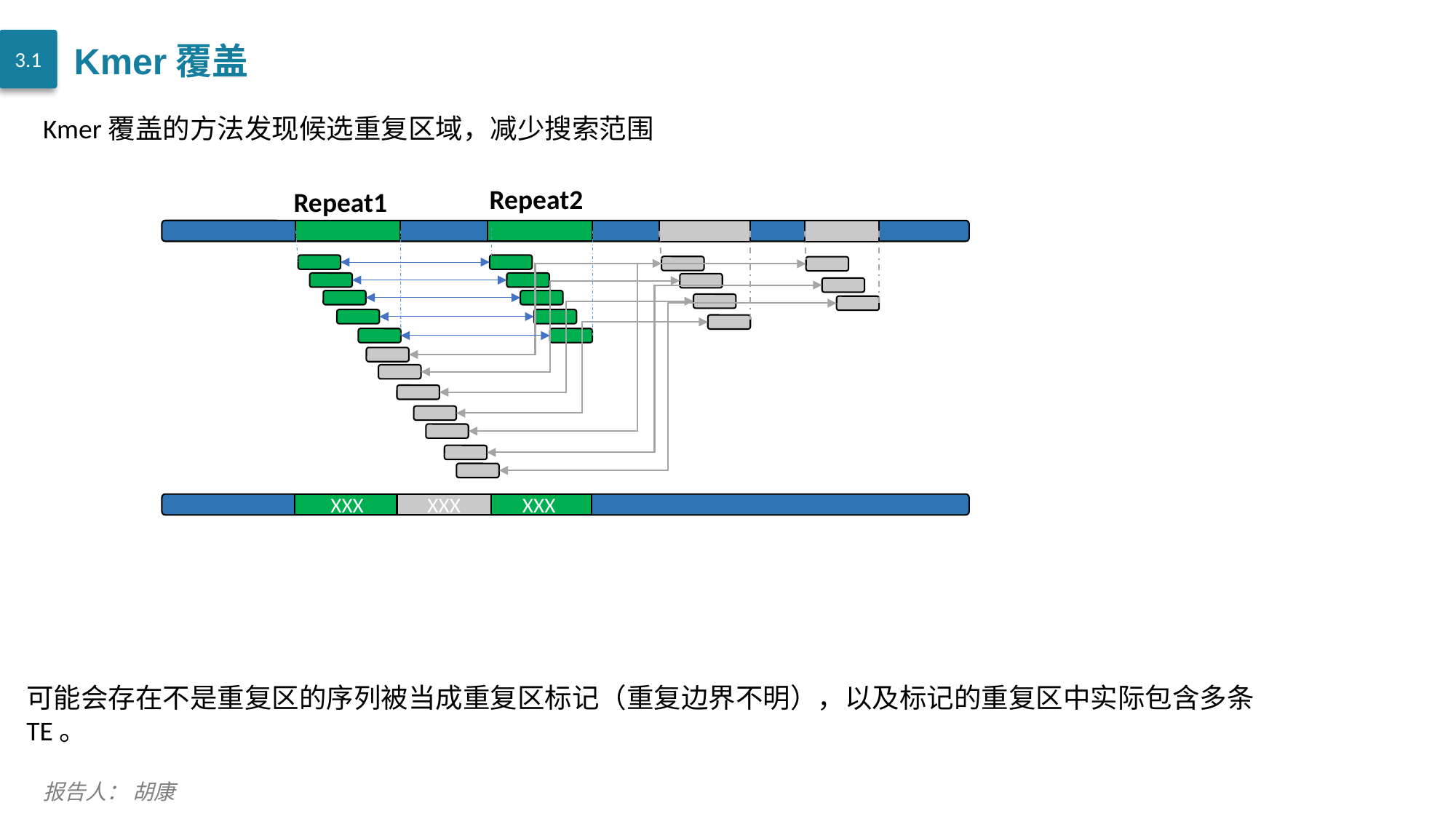

3.1
Kmer覆盖
RESEARCH PURPOES
Kmer覆盖的方法发现候选重复区域，减少搜索范围
Repeat2
Repeat1

XXX
XXX
XXX

可能会存在不是重复区的序列被当成重复区标记（重复边界不明），以及标记的重复区中实际包含多条TE。
报告人： 胡康